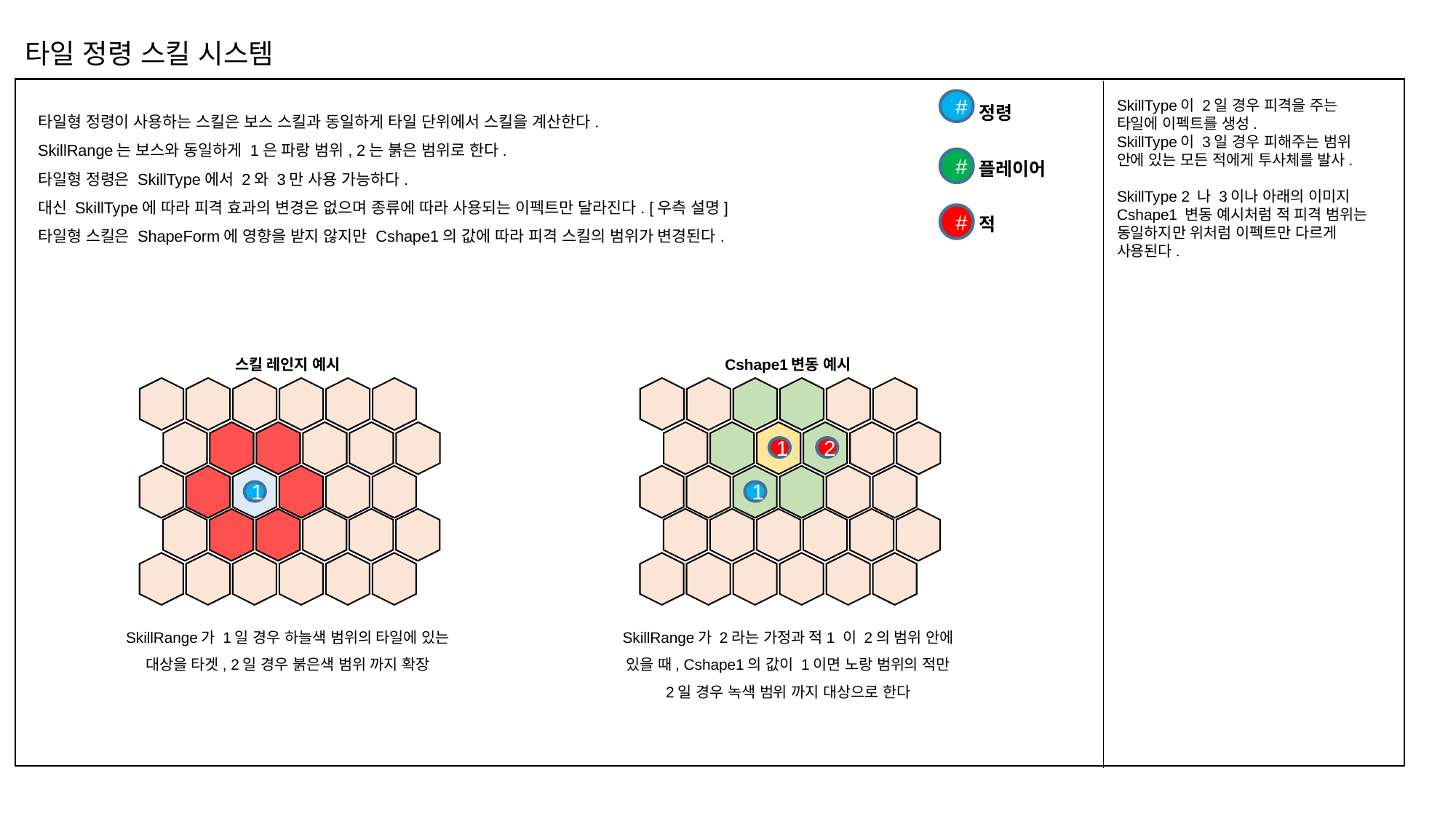

타일 정령 스킬 시스템

정령
SkillType이 2일 경우 피격을 주는 타일에 이펙트를 생성.
SkillType이 3일 경우 피해주는 범위 안에 있는 모든 적에게 투사체를 발사.

SkillType 2 나 3이나 아래의 이미지
Cshape1 변동 예시처럼 적 피격 범위는 동일하지만 위처럼 이펙트만 다르게 사용된다.
#
타일형 정령이 사용하는 스킬은 보스 스킬과 동일하게 타일 단위에서 스킬을 계산한다.
SkillRange는 보스와 동일하게 1은 파랑 범위, 2는 붉은 범위로 한다.
타일형 정령은 SkillType에서 2와 3만 사용 가능하다.
대신 SkillType에 따라 피격 효과의 변경은 없으며 종류에 따라 사용되는 이펙트만 달라진다. [우측 설명]
타일형 스킬은 ShapeForm에 영향을 받지 않지만 Cshape1의 값에 따라 피격 스킬의 범위가 변경된다.
플레이어
#
적
#
스킬 레인지 예시
Cshape1변동 예시

1

2
1

1

SkillRange가 1일 경우 하늘색 범위의 타일에 있는 대상을 타겟, 2일 경우 붉은색 범위 까지 확장
SkillRange가 2라는 가정과 적1 이 2의 범위 안에 있을 때, Cshape1의 값이 1이면 노랑 범위의 적만
2일 경우 녹색 범위 까지 대상으로 한다